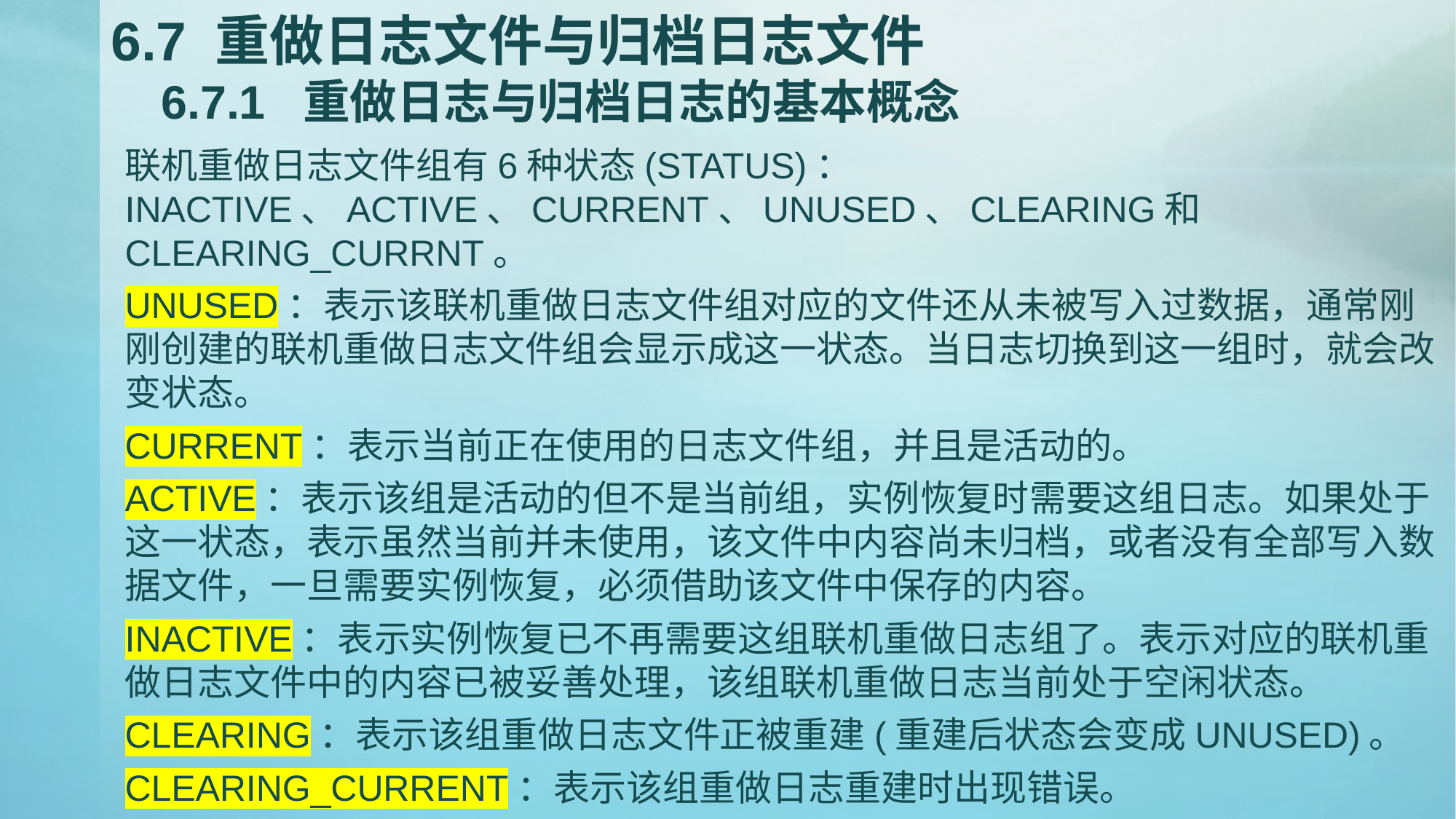

# 6.7 重做日志文件与归档日志文件 6.7.1  重做日志与归档日志的基本概念
联机重做日志文件组有6种状态(STATUS)：INACTIVE、ACTIVE、CURRENT、UNUSED、CLEARING和CLEARING_CURRNT。
UNUSED：表示该联机重做日志文件组对应的文件还从未被写入过数据，通常刚刚创建的联机重做日志文件组会显示成这一状态。当日志切换到这一组时，就会改变状态。
CURRENT：表示当前正在使用的日志文件组，并且是活动的。
ACTIVE：表示该组是活动的但不是当前组，实例恢复时需要这组日志。如果处于这一状态，表示虽然当前并未使用，该文件中内容尚未归档，或者没有全部写入数据文件，一旦需要实例恢复，必须借助该文件中保存的内容。
INACTIVE：表示实例恢复已不再需要这组联机重做日志组了。表示对应的联机重做日志文件中的内容已被妥善处理，该组联机重做日志当前处于空闲状态。
CLEARING：表示该组重做日志文件正被重建(重建后状态会变成UNUSED)。
CLEARING_CURRENT：表示该组重做日志重建时出现错误。